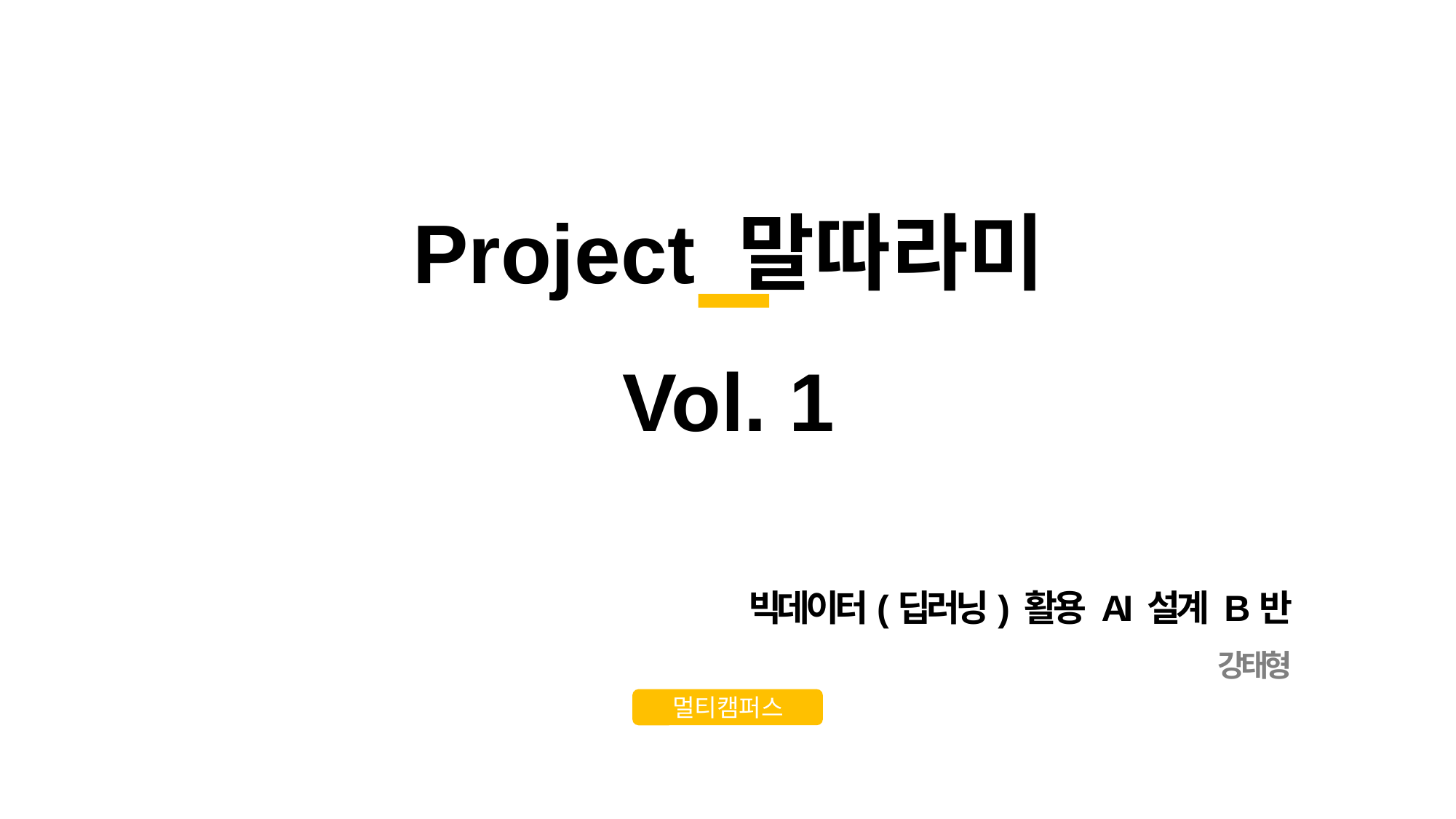

Project 말따라미
Vol. 1

                             빅데이터(딥러닝) 활용 AI 설계 B반
강태형
멀티캠퍼스